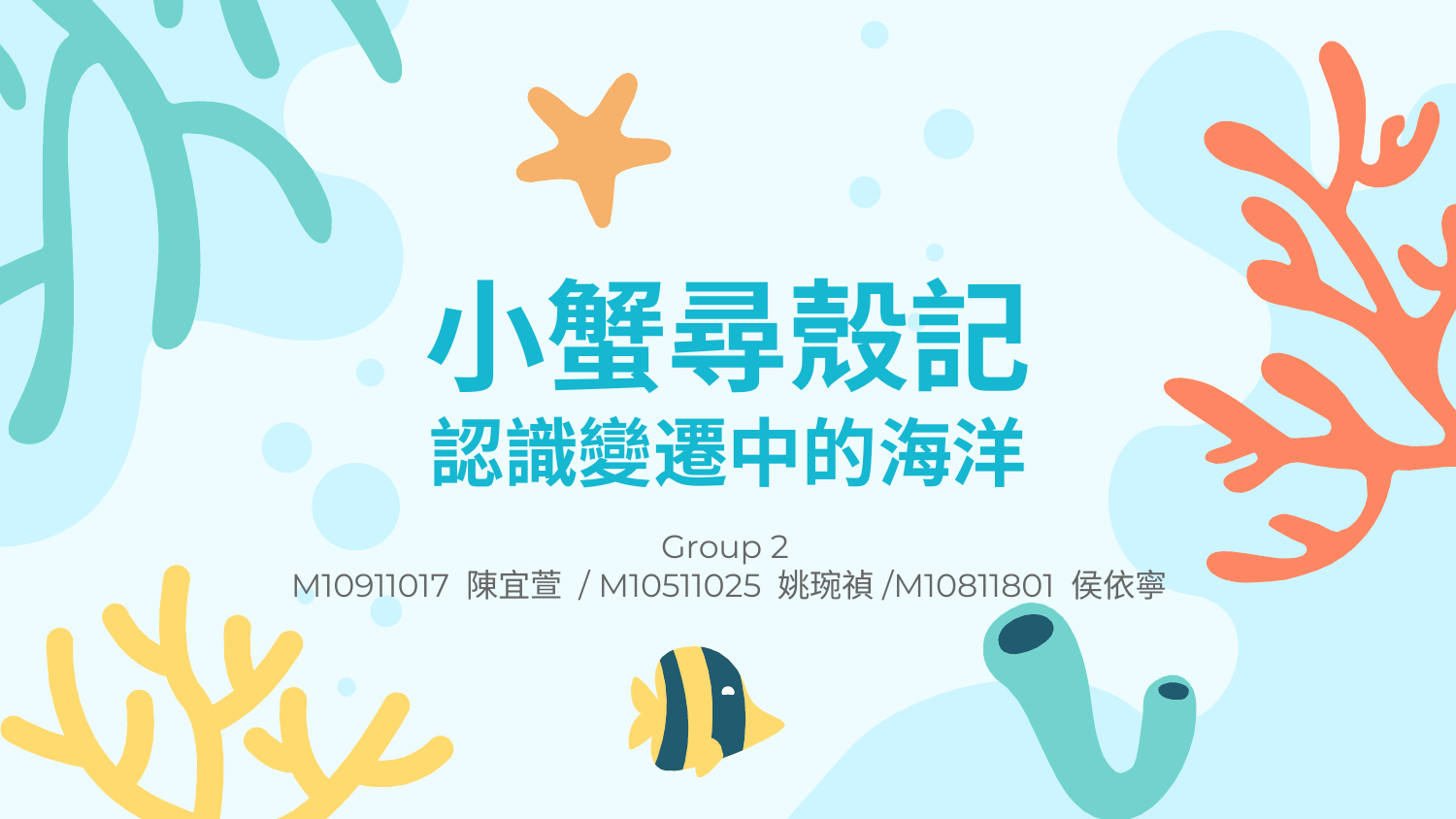

# 小蟹尋殼記
認識變遷中的海洋
Group 2
M10911017 陳宜萱 / M10511025 姚琬禎/M10811801 侯依寧